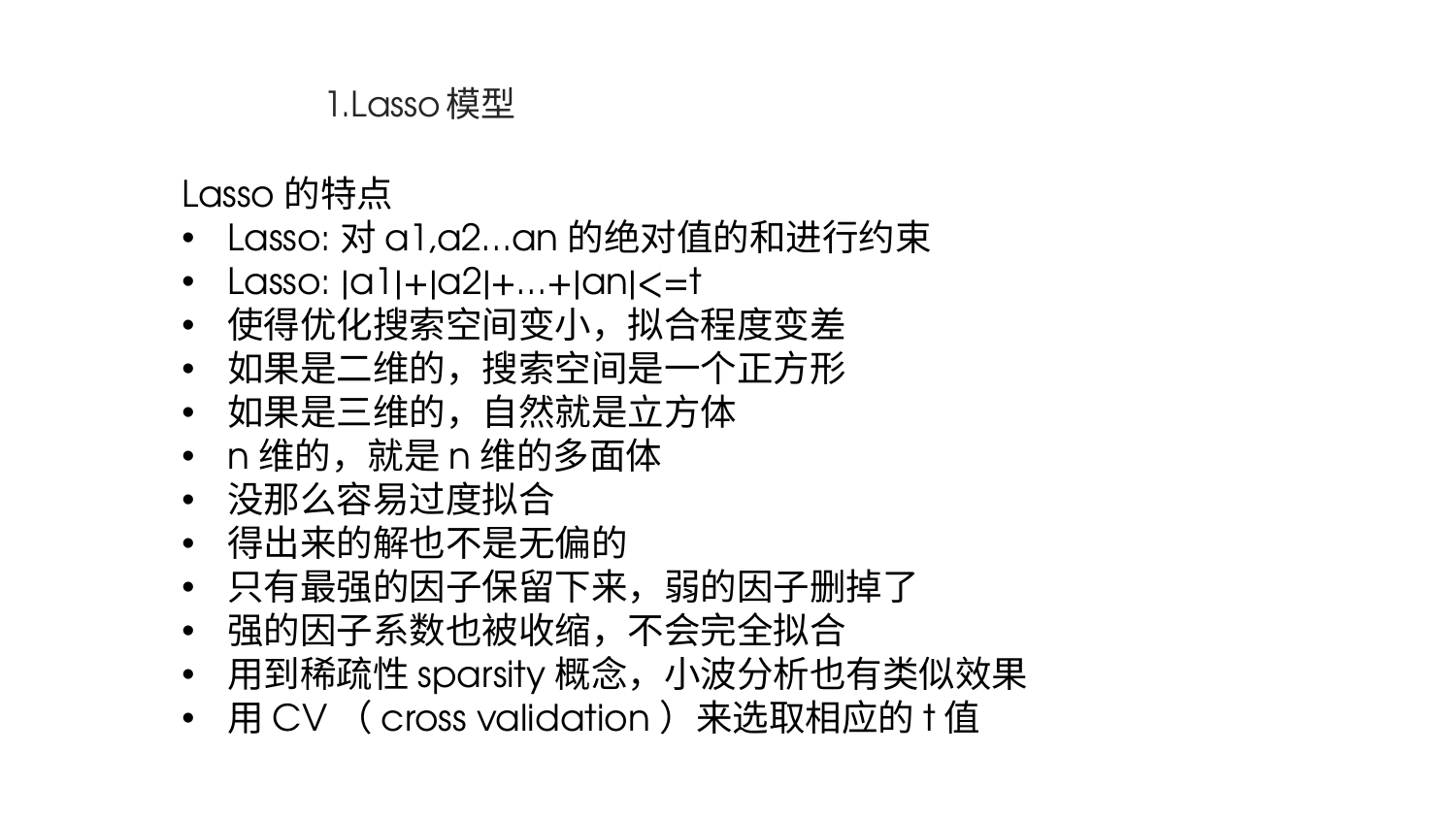

# 1.Lasso模型
Lasso的特点
Lasso:对a1,a2…an的绝对值的和进行约束
Lasso: |a1|+|a2|+…+|an|<=t
使得优化搜索空间变小，拟合程度变差
如果是二维的，搜索空间是一个正方形
如果是三维的，自然就是立方体
n维的，就是n维的多面体
没那么容易过度拟合
得出来的解也不是无偏的
只有最强的因子保留下来，弱的因子删掉了
强的因子系数也被收缩，不会完全拟合
用到稀疏性sparsity概念，小波分析也有类似效果
用CV（cross validation）来选取相应的t值